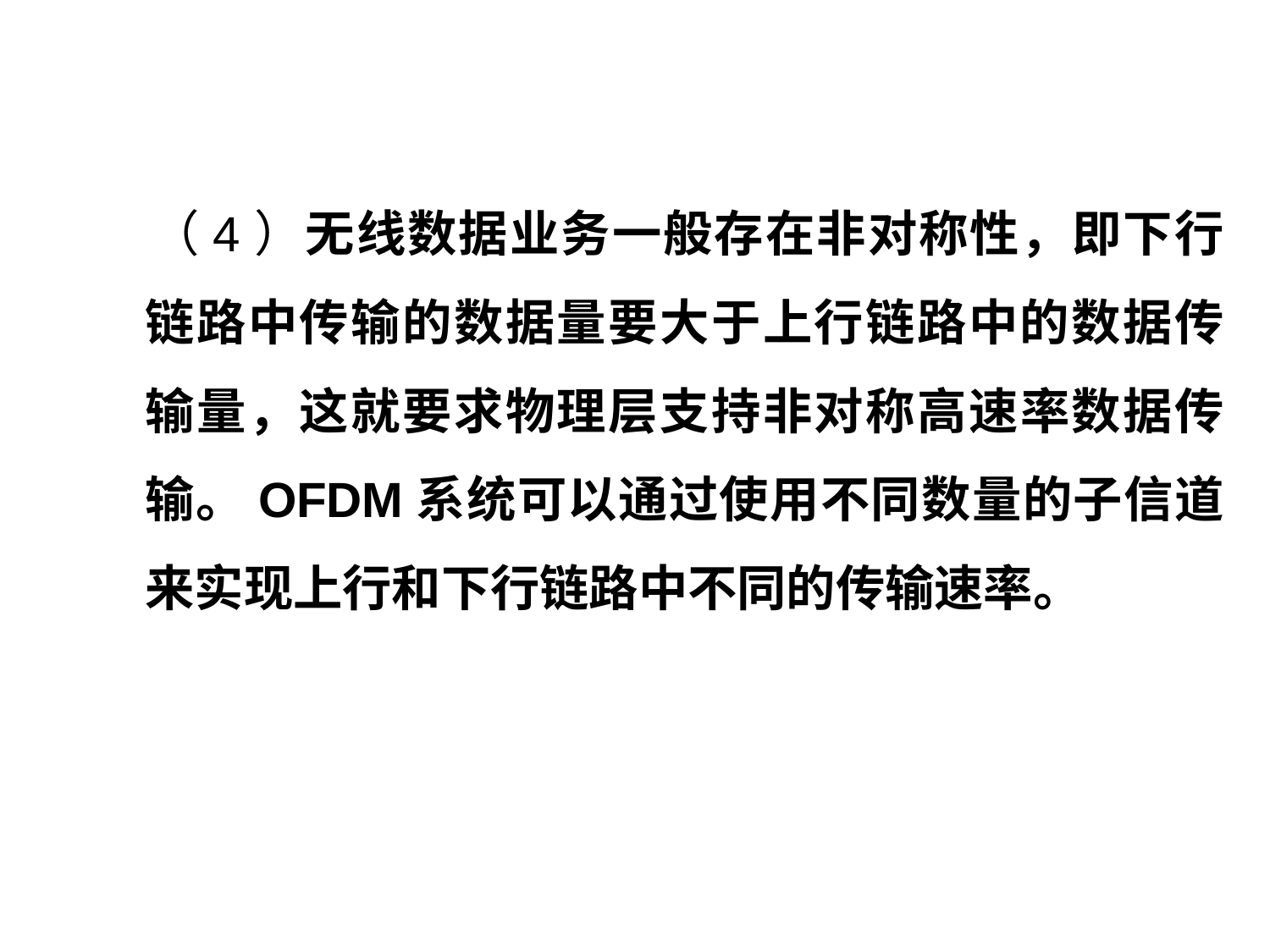

（4）无线数据业务一般存在非对称性，即下行链路中传输的数据量要大于上行链路中的数据传输量，这就要求物理层支持非对称高速率数据传输。OFDM系统可以通过使用不同数量的子信道来实现上行和下行链路中不同的传输速率。